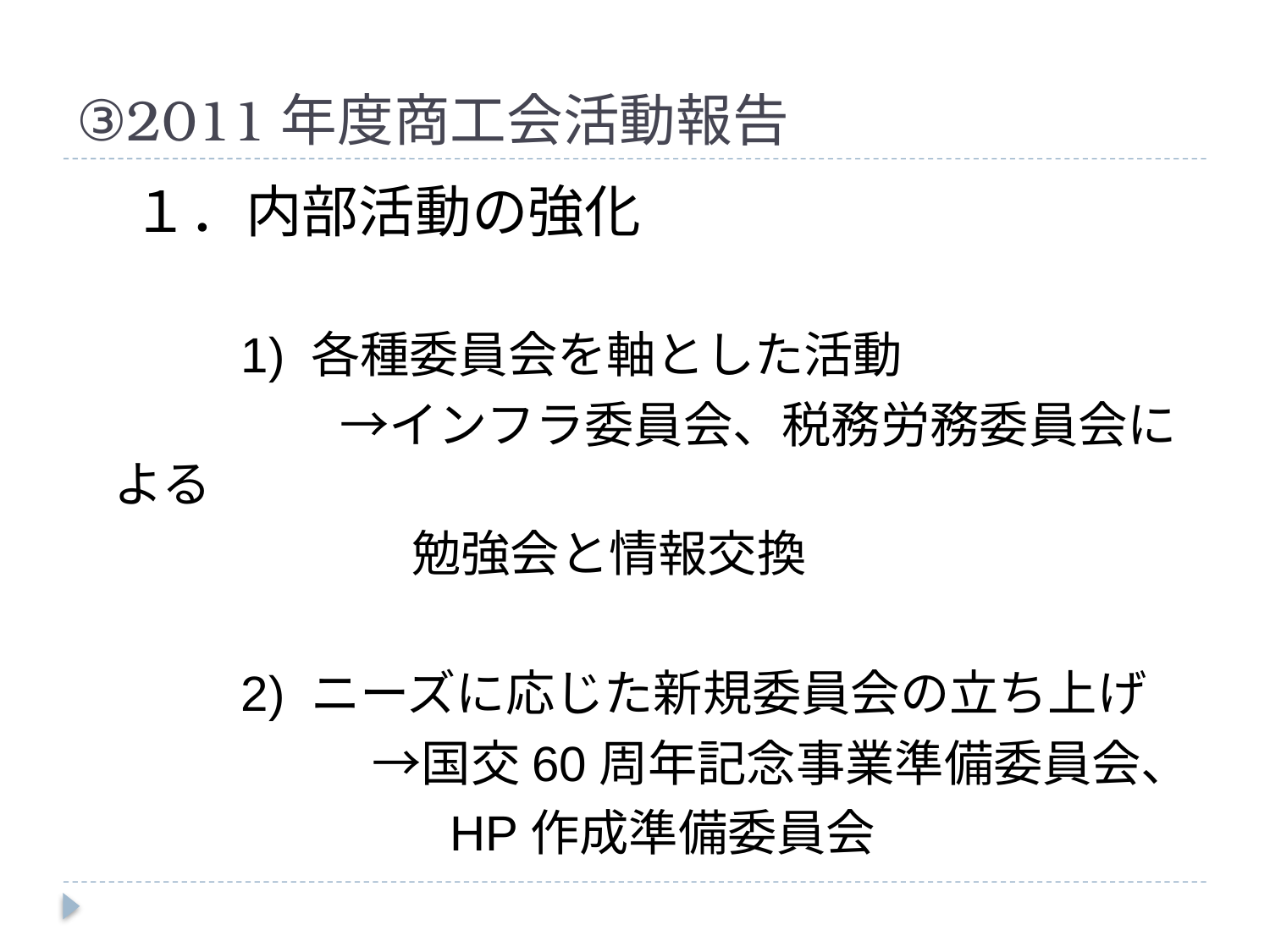

③2011年度商工会活動報告
　１．内部活動の強化

		1) 各種委員会を軸とした活動
	    	　　→インフラ委員会、税務労務委員会による
		 　　　勉強会と情報交換

		2) ニーズに応じた新規委員会の立ち上げ
　　　　　　→国交60周年記念事業準備委員会、
		　　　　HP作成準備委員会